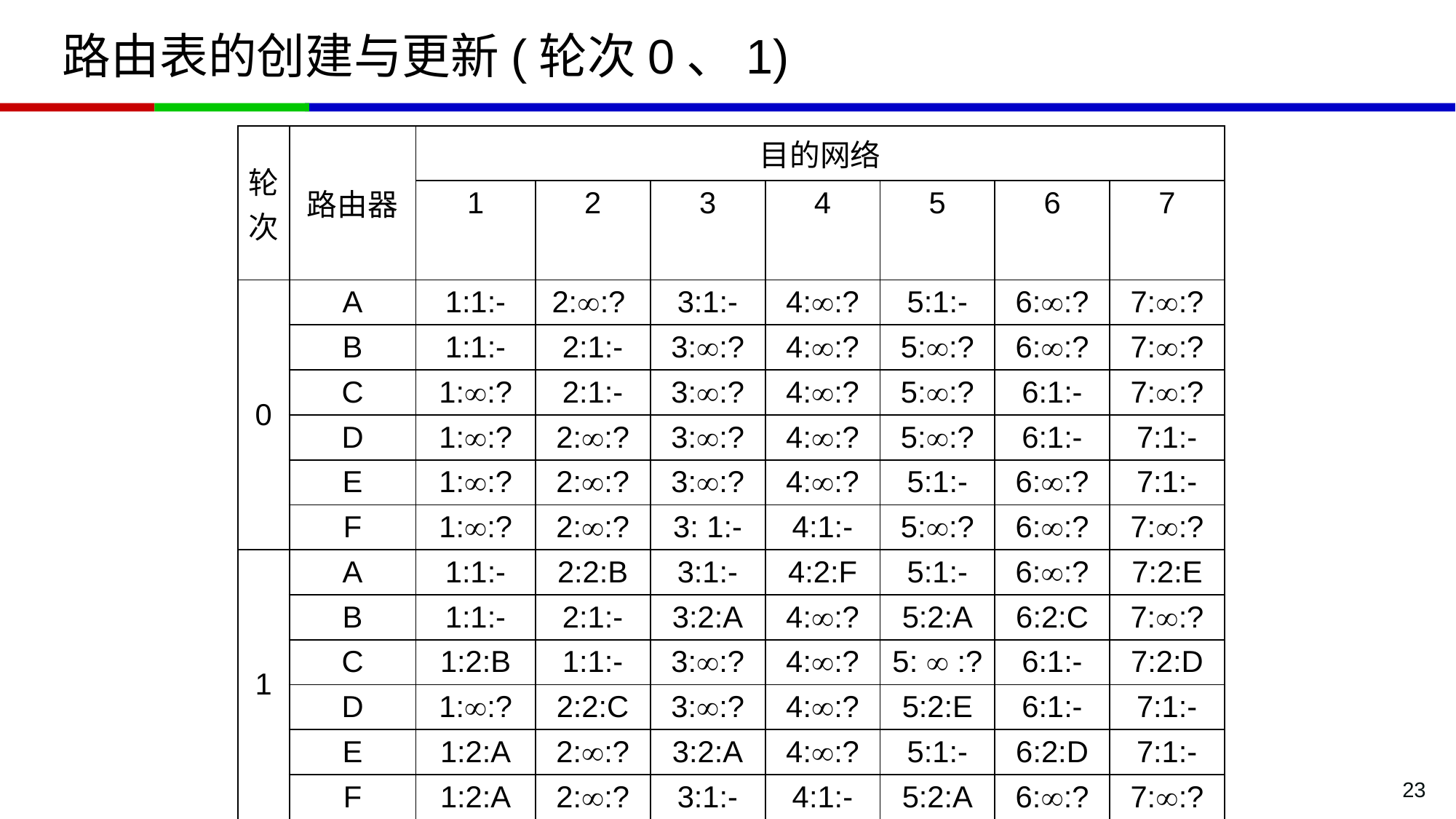

# 路由表的创建与更新(轮次0、1)
| 轮次 | 路由器 | 目的网络 |  |  |  |  |  |  |
| --- | --- | --- | --- | --- | --- | --- | --- | --- |
|  |  | 1 | 2 | 3 | 4 | 5 | 6 | 7 |
| 0 | A | 1:1:- | 2:∞:? | 3:1:- | 4:∞:? | 5:1:- | 6:∞:? | 7:∞:? |
|  | B | 1:1:- | 2:1:- | 3:∞:? | 4:∞:? | 5:∞:? | 6:∞:? | 7:∞:? |
|  | C | 1:∞:? | 2:1:- | 3:∞:? | 4:∞:? | 5:∞:? | 6:1:- | 7:∞:? |
|  | D | 1:∞:? | 2:∞:? | 3:∞:? | 4:∞:? | 5:∞:? | 6:1:- | 7:1:- |
|  | E | 1:∞:? | 2:∞:? | 3:∞:? | 4:∞:? | 5:1:- | 6:∞:? | 7:1:- |
|  | F | 1:∞:? | 2:∞:? | 3: 1:- | 4:1:- | 5:∞:? | 6:∞:? | 7:∞:? |
| 1 | A | 1:1:- | 2:2:B | 3:1:- | 4:2:F | 5:1:- | 6:∞:? | 7:2:E |
|  | B | 1:1:- | 2:1:- | 3:2:A | 4:∞:? | 5:2:A | 6:2:C | 7:∞:? |
|  | C | 1:2:B | 1:1:- | 3:∞:? | 4:∞:? | 5: ∞ :? | 6:1:- | 7:2:D |
|  | D | 1:∞:? | 2:2:C | 3:∞:? | 4:∞:? | 5:2:E | 6:1:- | 7:1:- |
|  | E | 1:2:A | 2:∞:? | 3:2:A | 4:∞:? | 5:1:- | 6:2:D | 7:1:- |
|  | F | 1:2:A | 2:∞:? | 3:1:- | 4:1:- | 5:2:A | 6:∞:? | 7:∞:? |
23